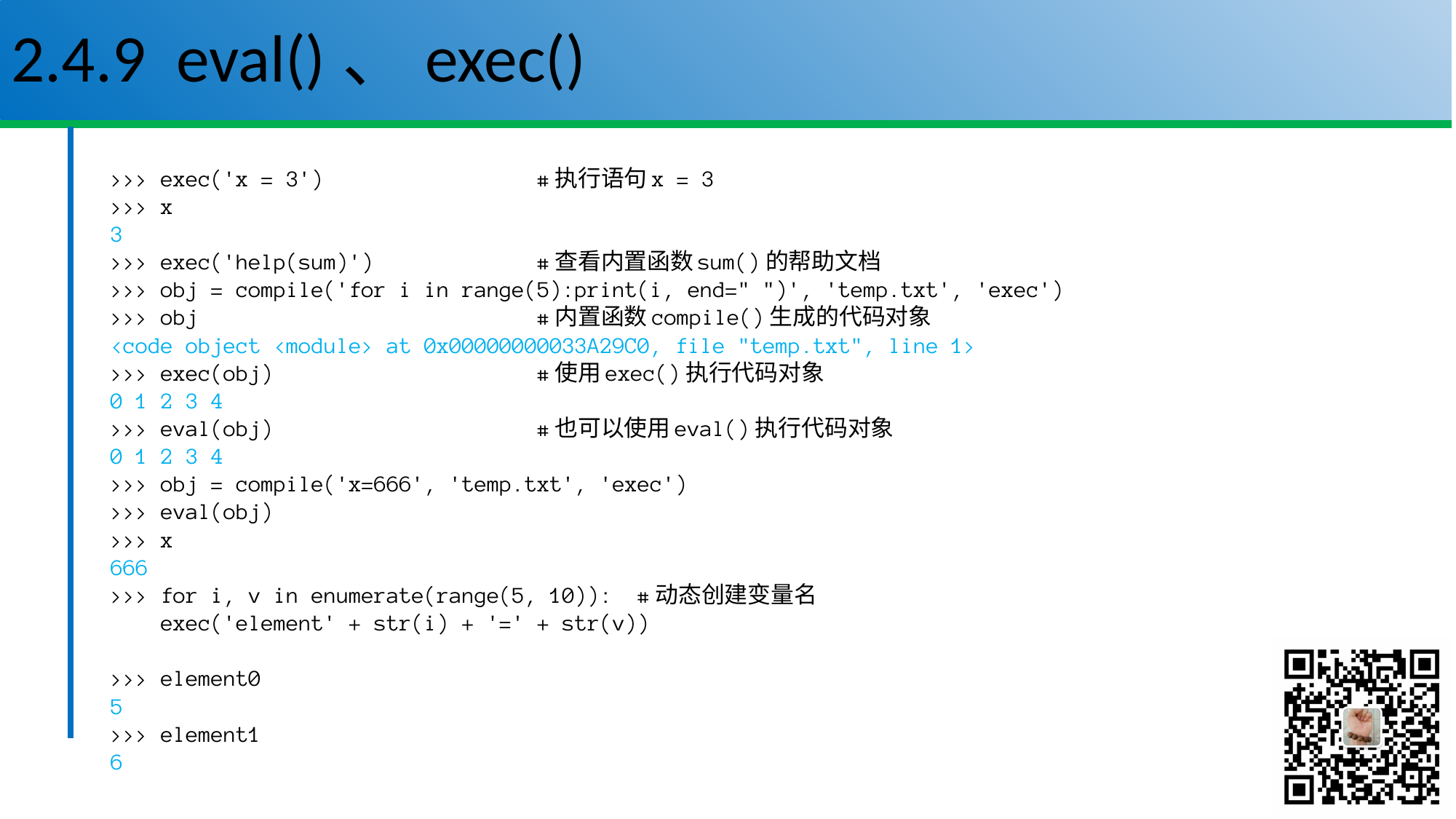

# 2.4.9  eval()、exec()
>>> exec('x = 3')                 #执行语句x = 3
>>> x
3
>>> exec('help(sum)')             #查看内置函数sum()的帮助文档
>>> obj = compile('for i in range(5):print(i, end=" ")', 'temp.txt', 'exec')
>>> obj                           #内置函数compile()生成的代码对象
<code object <module> at 0x00000000033A29C0, file "temp.txt", line 1>
>>> exec(obj)                     #使用exec()执行代码对象
0 1 2 3 4
>>> eval(obj)                     #也可以使用eval()执行代码对象
0 1 2 3 4
>>> obj = compile('x=666', 'temp.txt', 'exec')
>>> eval(obj)
>>> x
666
>>> for i, v in enumerate(range(5, 10)):  #动态创建变量名
    exec('element' + str(i) + '=' + str(v))

>>> element0
5
>>> element1
6
80